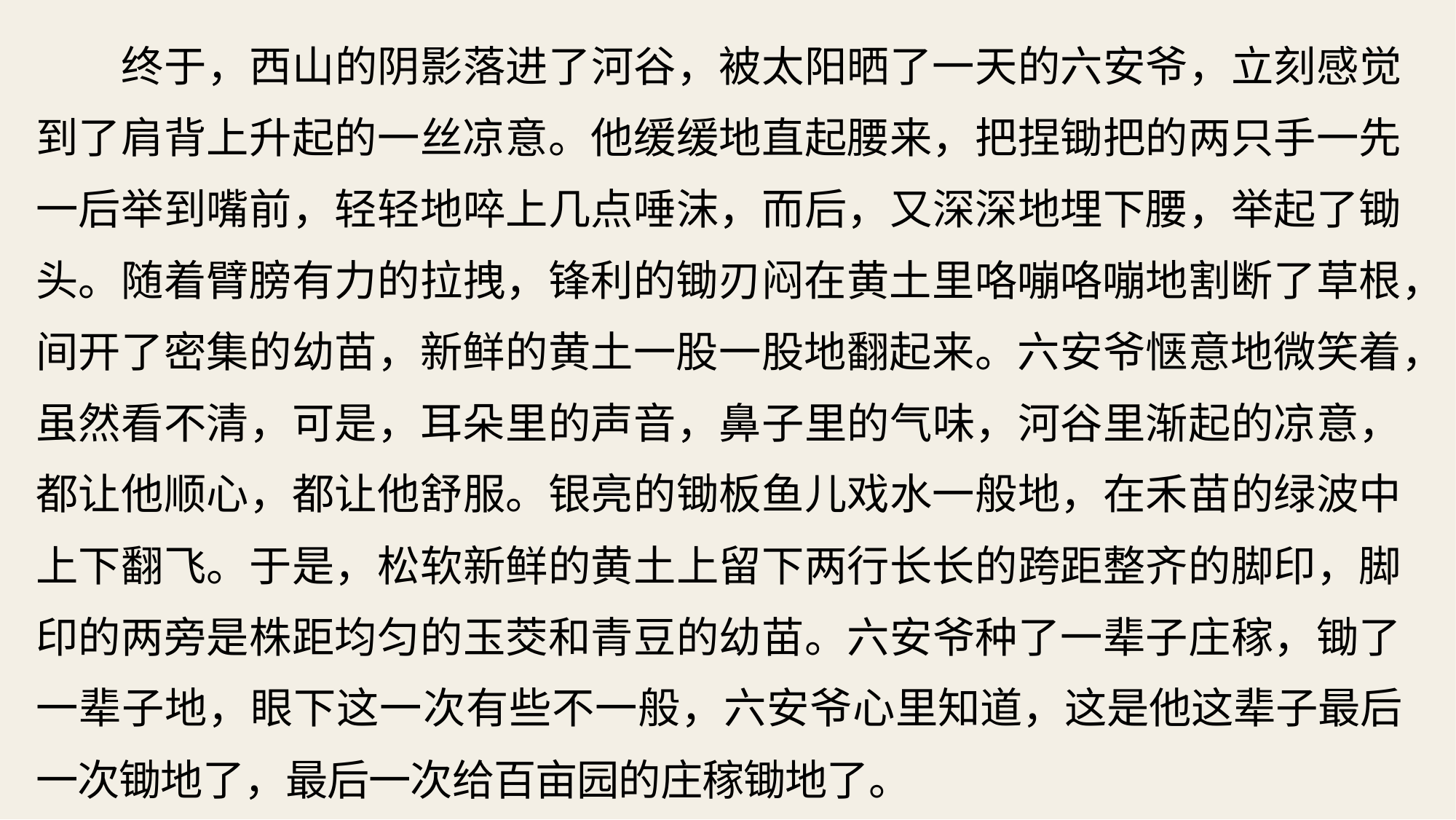

终于，西山的阴影落进了河谷，被太阳晒了一天的六安爷，立刻感觉到了肩背上升起的一丝凉意。他缓缓地直起腰来，把捏锄把的两只手一先一后举到嘴前，轻轻地啐上几点唾沫，而后，又深深地埋下腰，举起了锄头。随着臂膀有力的拉拽，锋利的锄刃闷在黄土里咯嘣咯嘣地割断了草根，间开了密集的幼苗，新鲜的黄土一股一股地翻起来。六安爷惬意地微笑着，虽然看不清，可是，耳朵里的声音，鼻子里的气味，河谷里渐起的凉意，都让他顺心，都让他舒服。银亮的锄板鱼儿戏水一般地，在禾苗的绿波中上下翻飞。于是，松软新鲜的黄土上留下两行长长的跨距整齐的脚印，脚印的两旁是株距均匀的玉茭和青豆的幼苗。六安爷种了一辈子庄稼，锄了一辈子地，眼下这一次有些不一般，六安爷心里知道，这是他这辈子最后一次锄地了，最后一次给百亩园的庄稼锄地了。